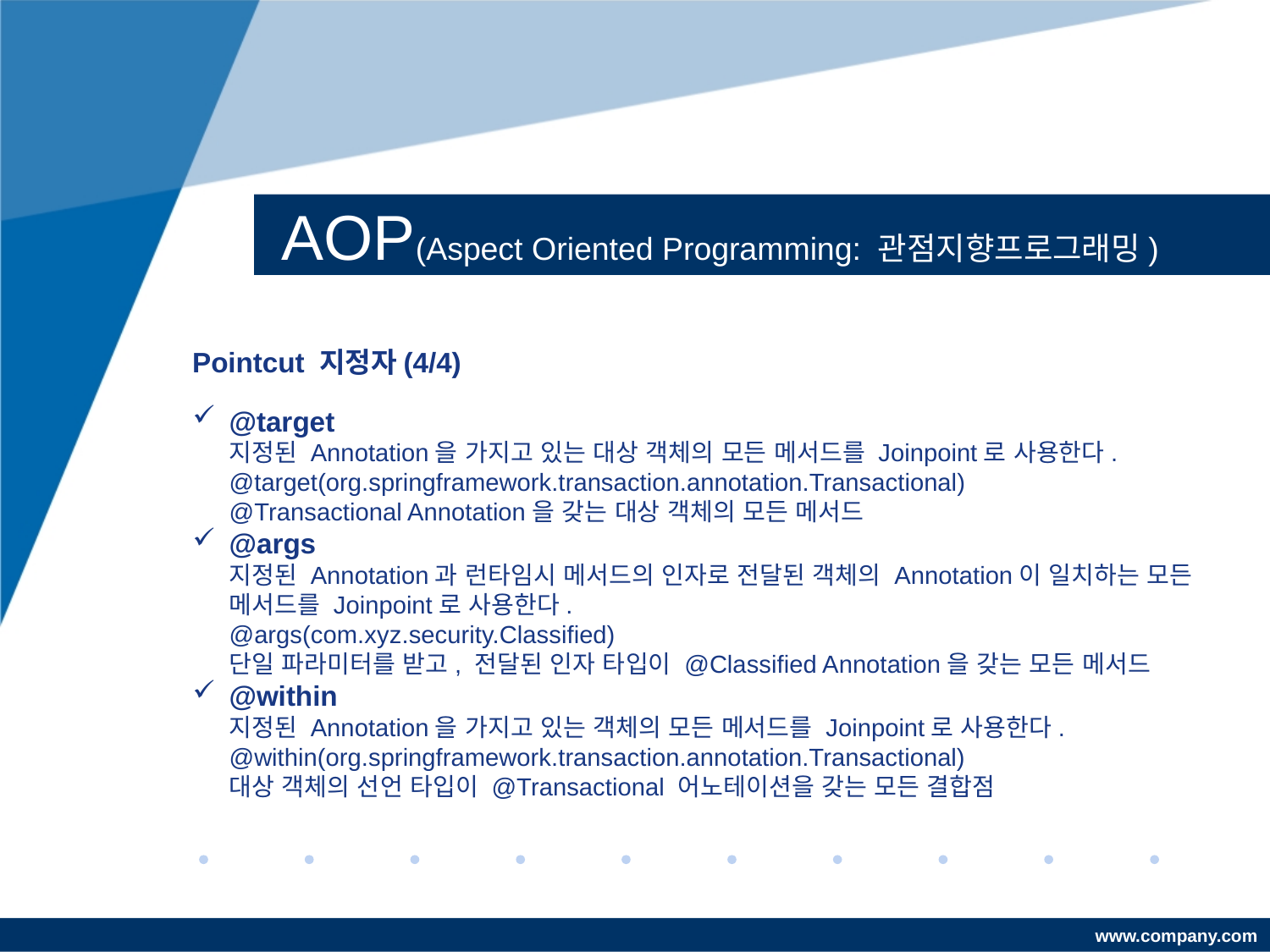

# AOP(Aspect Oriented Programming: 관점지향프로그래밍)
Pointcut 지정자(4/4)
@target
	지정된 Annotation을 가지고 있는 대상 객체의 모든 메서드를 Joinpoint로 사용한다.
	@target(org.springframework.transaction.annotation.Transactional)
	@Transactional Annotation을 갖는 대상 객체의 모든 메서드
@args
	지정된 Annotation과 런타임시 메서드의 인자로 전달된 객체의 Annotation이 일치하는 모든 메서드를 Joinpoint로 사용한다.
	@args(com.xyz.security.Classified)
	단일 파라미터를 받고, 전달된 인자 타입이 @Classified Annotation을 갖는 모든 메서드
@within
	지정된 Annotation을 가지고 있는 객체의 모든 메서드를 Joinpoint로 사용한다.
	@within(org.springframework.transaction.annotation.Transactional)
	대상 객체의 선언 타입이 @Transactional 어노테이션을 갖는 모든 결합점